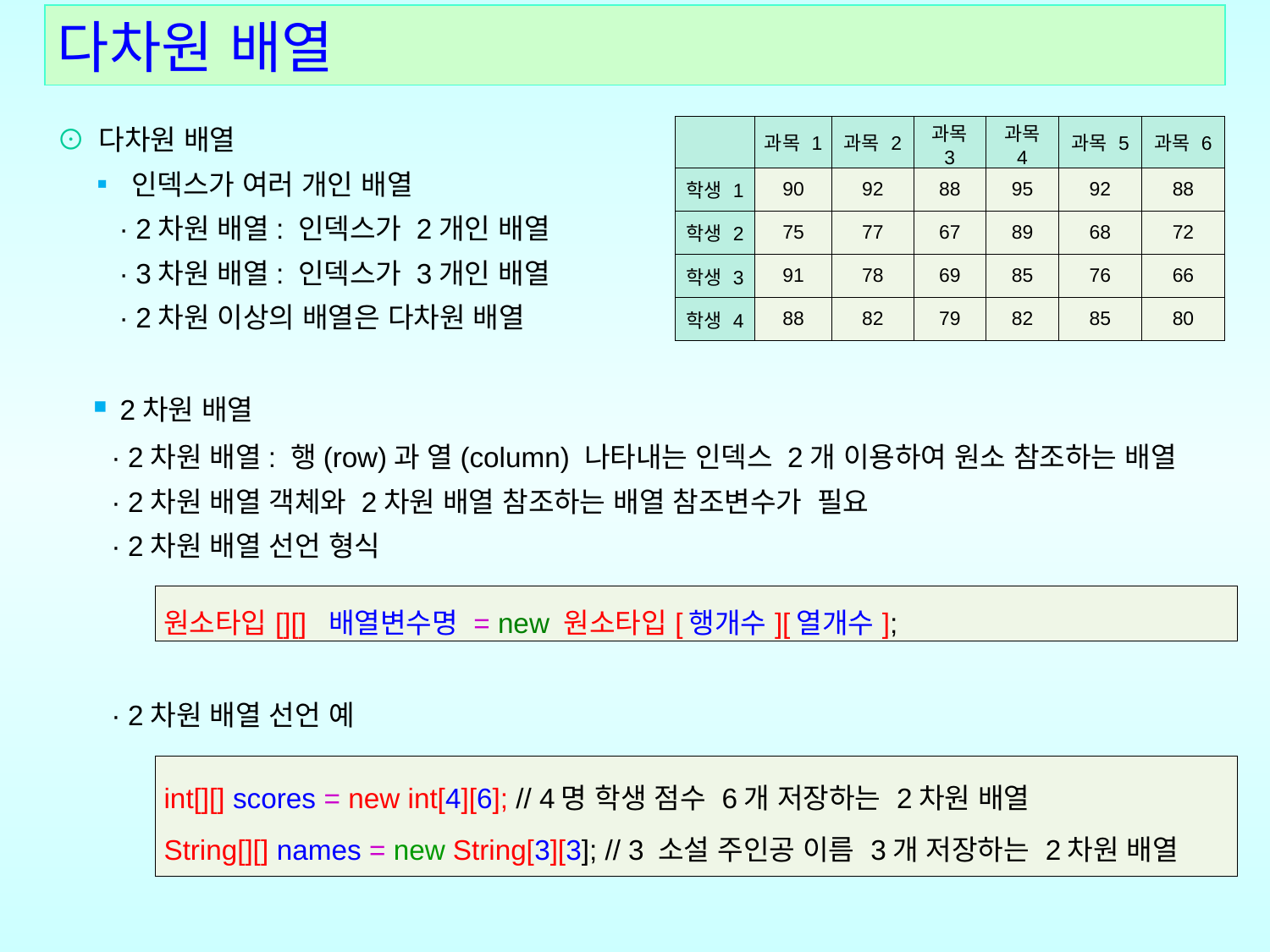

다차원 배열
⊙ 다차원 배열
    ▪ 인덱스가 여러 개인 배열
        ∙ 2차원 배열: 인덱스가 2개인 배열
        ∙ 3차원 배열: 인덱스가 3개인 배열
        ∙ 2차원 이상의 배열은 다차원 배열

   ▪ 2차원 배열
       ∙ 2차원 배열: 행(row)과 열(column) 나타내는 인덱스 2개 이용하여 원소 참조하는 배열
       ∙ 2차원 배열 객체와 2차원 배열 참조하는 배열 참조변수가  필요
       ∙ 2차원 배열 선언 형식

       ∙ 2차원 배열 선언 예
|  | 과목 1 | 과목 2 | 과목 3 | 과목 4 | 과목 5 | 과목 6 |
| --- | --- | --- | --- | --- | --- | --- |
| 학생 1 | 90 | 92 | 88 | 95 | 92 | 88 |
| 학생 2 | 75 | 77 | 67 | 89 | 68 | 72 |
| 학생 3 | 91 | 78 | 69 | 85 | 76 | 66 |
| 학생 4 | 88 | 82 | 79 | 82 | 85 | 80 |
| 원소타입[][] 배열변수명 = new 원소타입[행개수][열개수]; |
| --- |
| int[][] scores = new int[4][6]; // 4명 학생 점수 6개 저장하는 2차원 배열 String[][] names = new String[3][3]; // 3 소설 주인공 이름 3개 저장하는 2차원 배열 |
| --- |